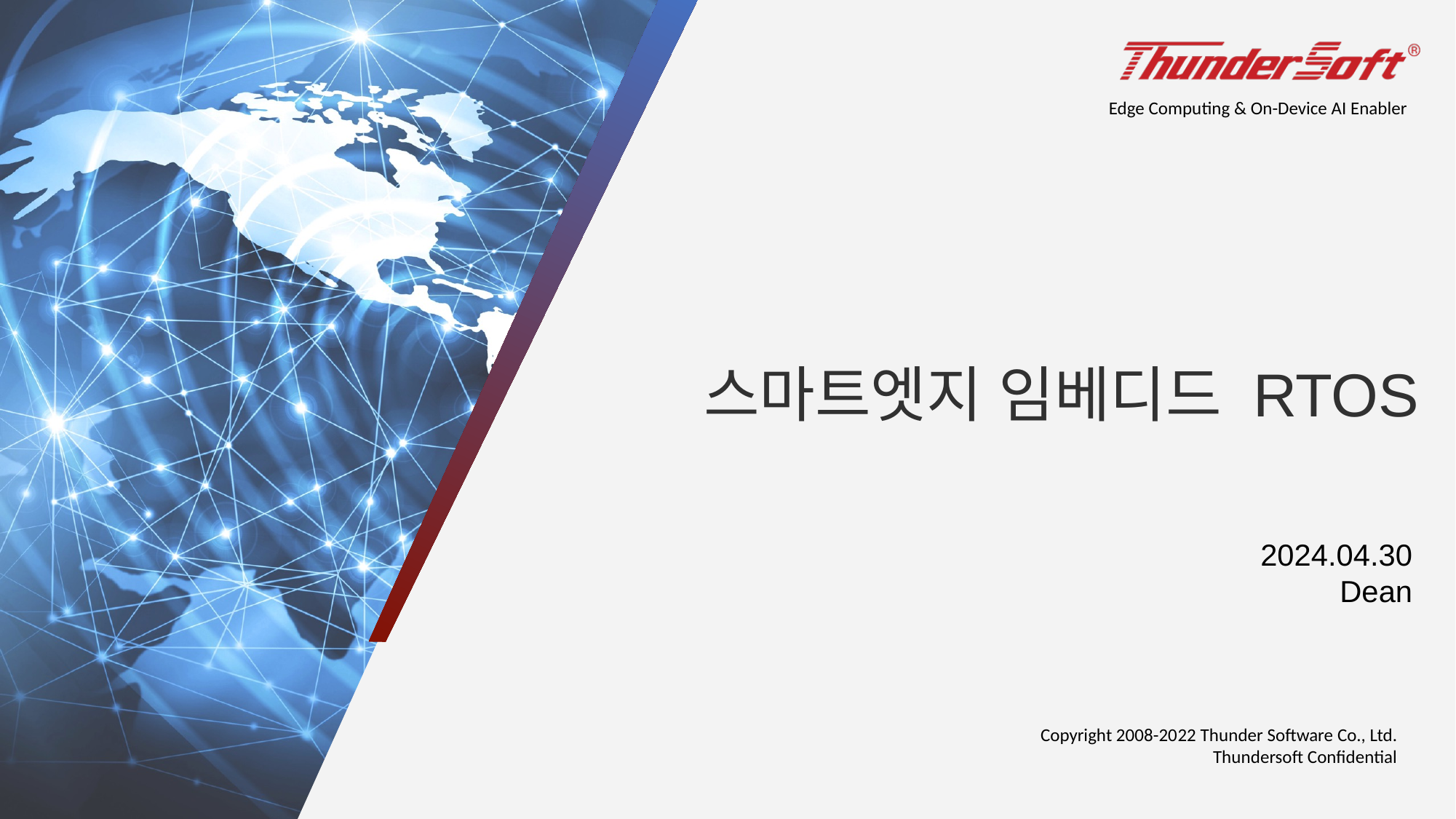

Edge Computing & On-Device AI Enabler
스마트엣지 임베디드 RTOS
2024.04.30
Dean